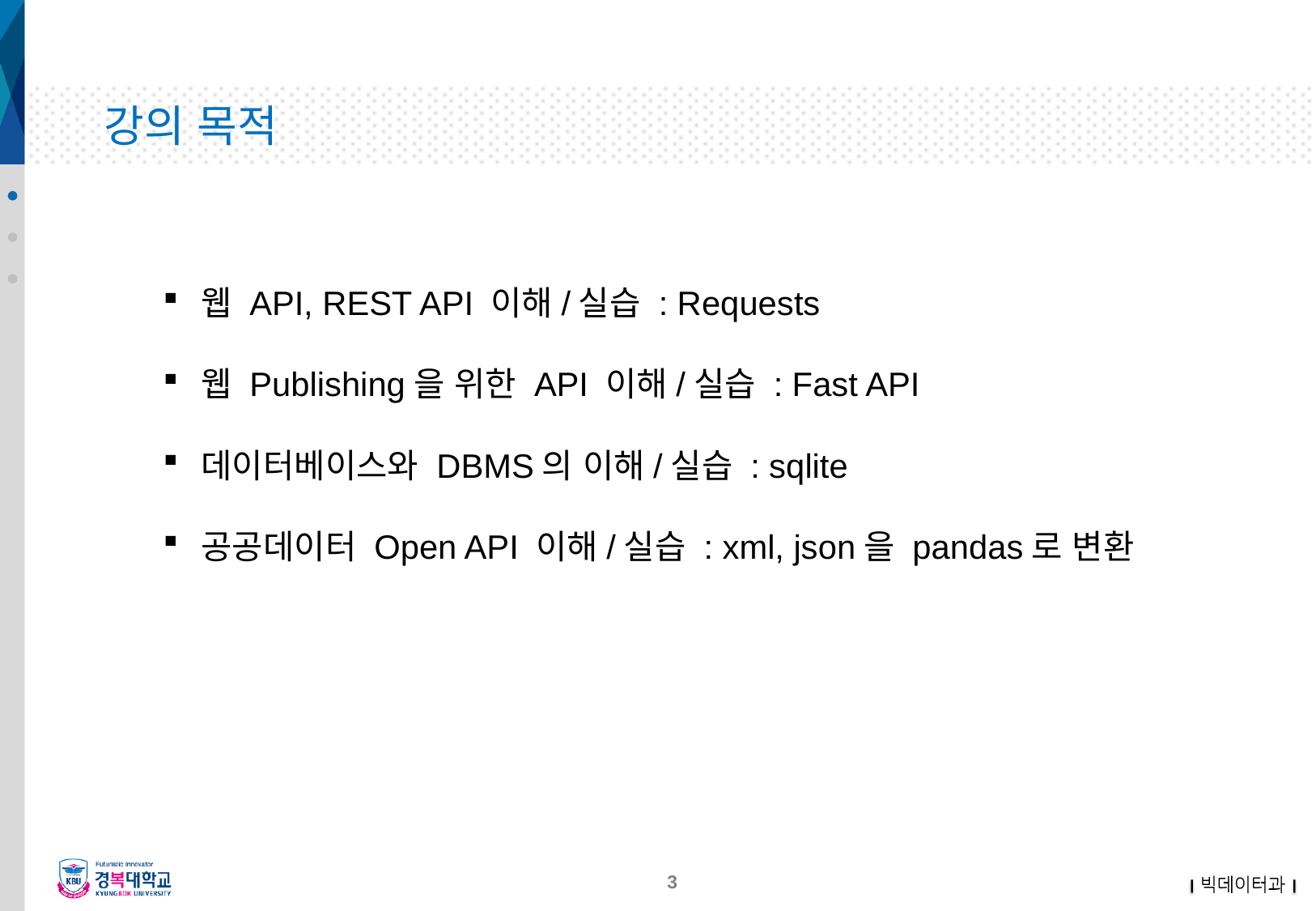

# 강의 목적
웹 API, REST API 이해/실습 : Requests
웹 Publishing을 위한 API 이해/실습 : Fast API
데이터베이스와 DBMS의 이해/실습 : sqlite
공공데이터 Open API 이해/실습 : xml, json을 pandas로 변환